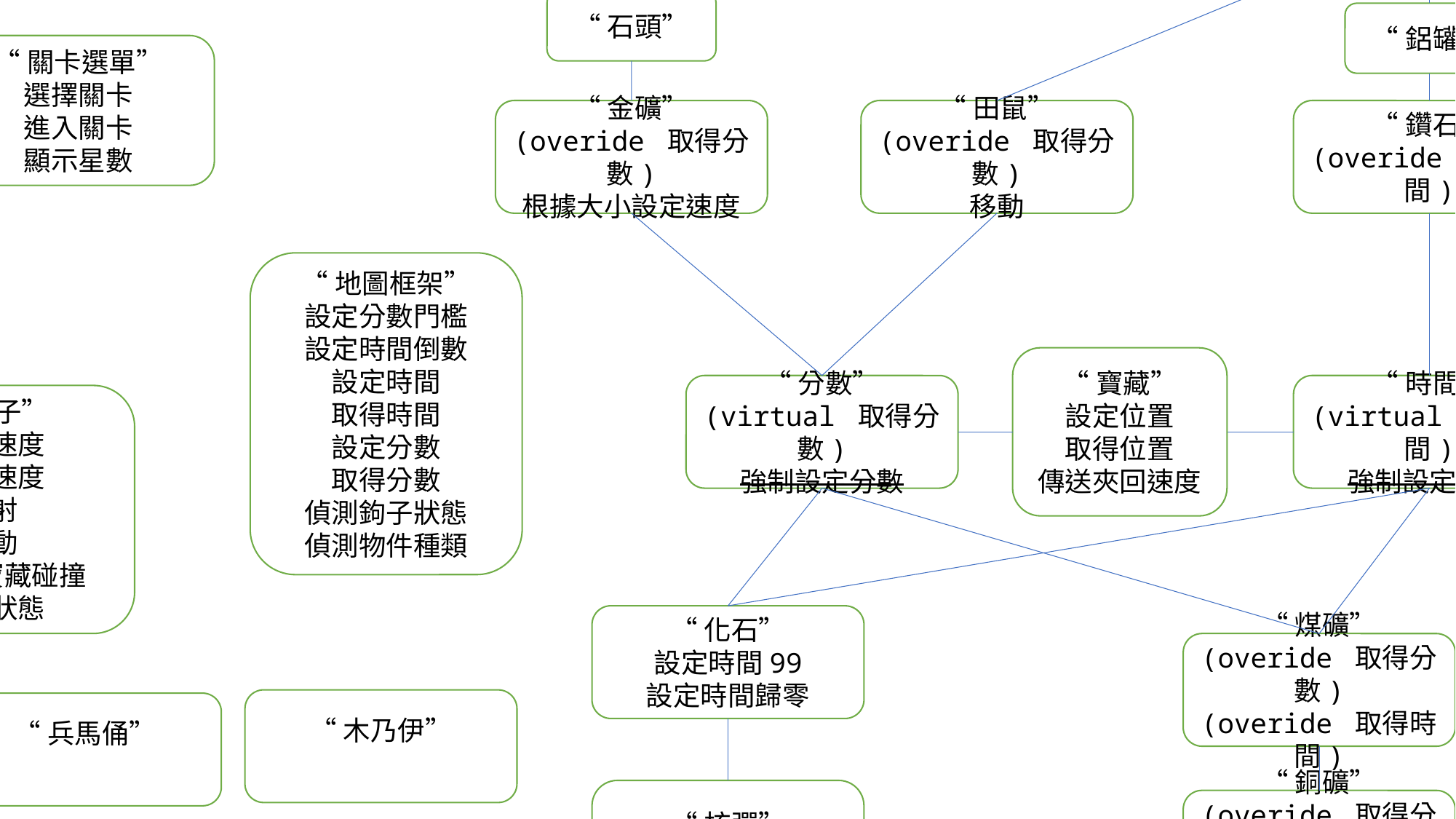

“古代機器人”
“石頭”
“鋁罐”
“關卡選單”
選擇關卡
進入關卡
顯示星數
“青金石”
設定速度
“金礦”
(overide 取得分數)
根據大小設定速度
“田鼠”
(overide 取得分數)
移動
“鑽石”
(overide 取得時間)
“地圖框架”
設定分數門檻
設定時間倒數
設定時間
取得時間
設定分數
取得分數
偵測鉤子狀態
偵測物件種類
“寶藏”
設定位置
取得位置
傳送夾回速度
“分數”
(virtual 取得分數)
強制設定分數
“時間”
(virtual 取得時間)
強制設定時間
“鉤子”
取得速度
設定速度
發射
擺動
偵測與寶藏碰撞
設定狀態
“化石”
設定時間99
設定時間歸零
“煤礦”
(overide 取得分數)
(overide 取得時間)
“木乃伊”

“兵馬俑”

“核彈”
爆炸
設定分數歸零
“銅礦”
(overide 取得分數)
(overide 取得時間)